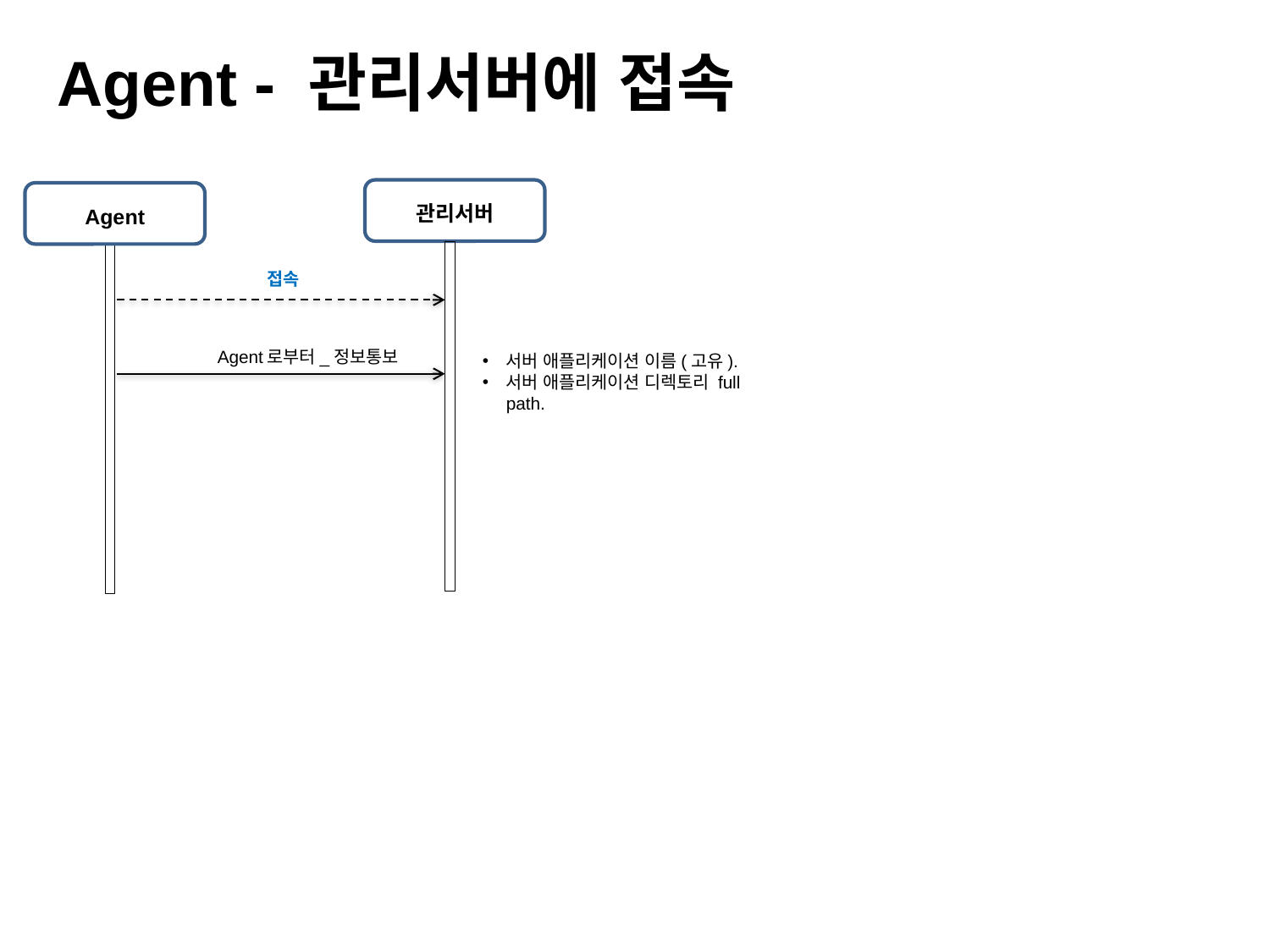

Agent - 관리서버에 접속

관리서버

Agent

접속
Agent로부터_정보통보
서버 애플리케이션 이름(고유).
서버 애플리케이션 디렉토리 full path.